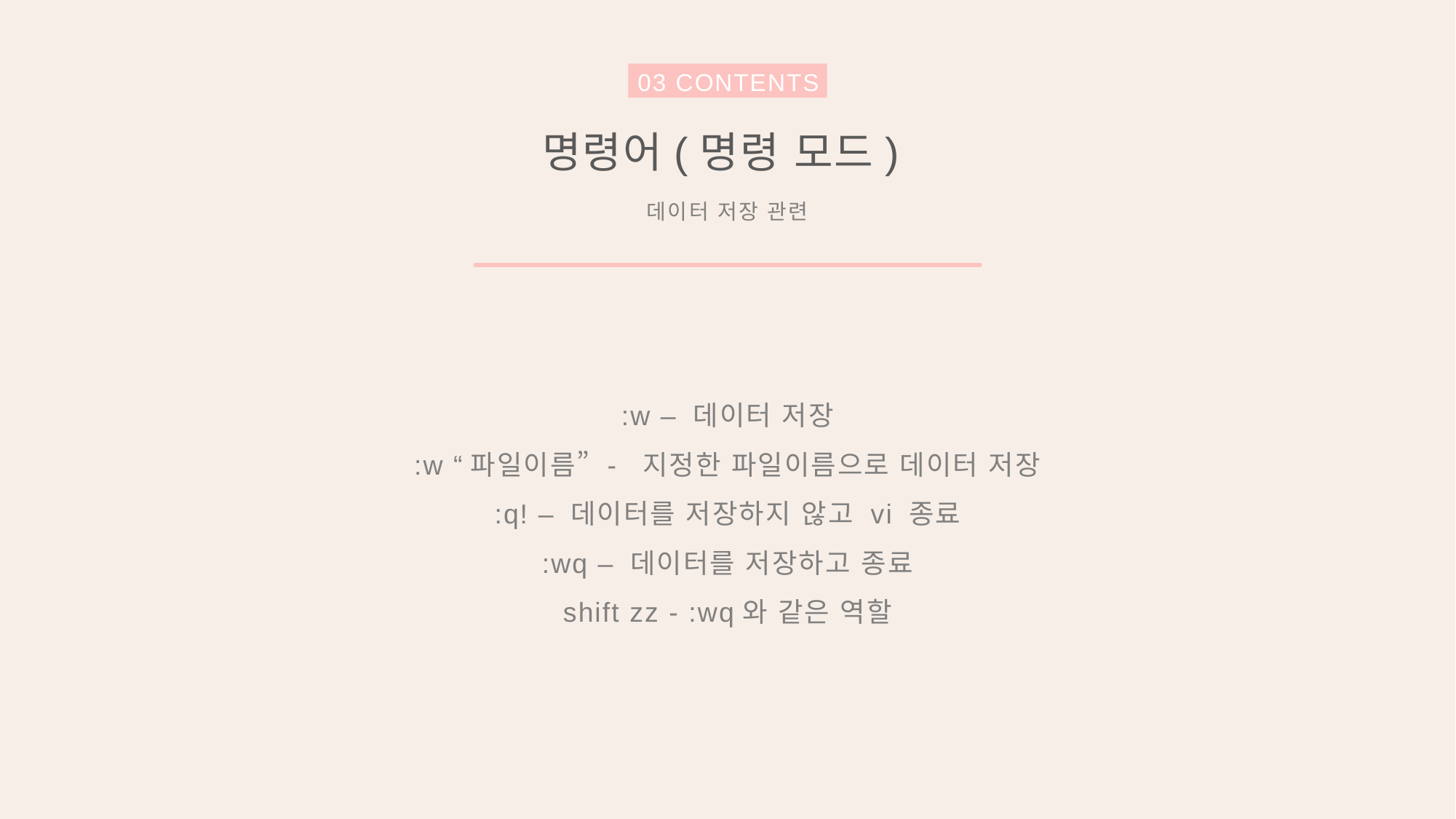

03 CONTENTS
명령어(명령 모드)
데이터 저장 관련

:w – 데이터 저장
:w “파일이름” -  지정한 파일이름으로 데이터 저장
:q! – 데이터를 저장하지 않고 vi 종료
:wq – 데이터를 저장하고 종료
shift zz - :wq와 같은 역할